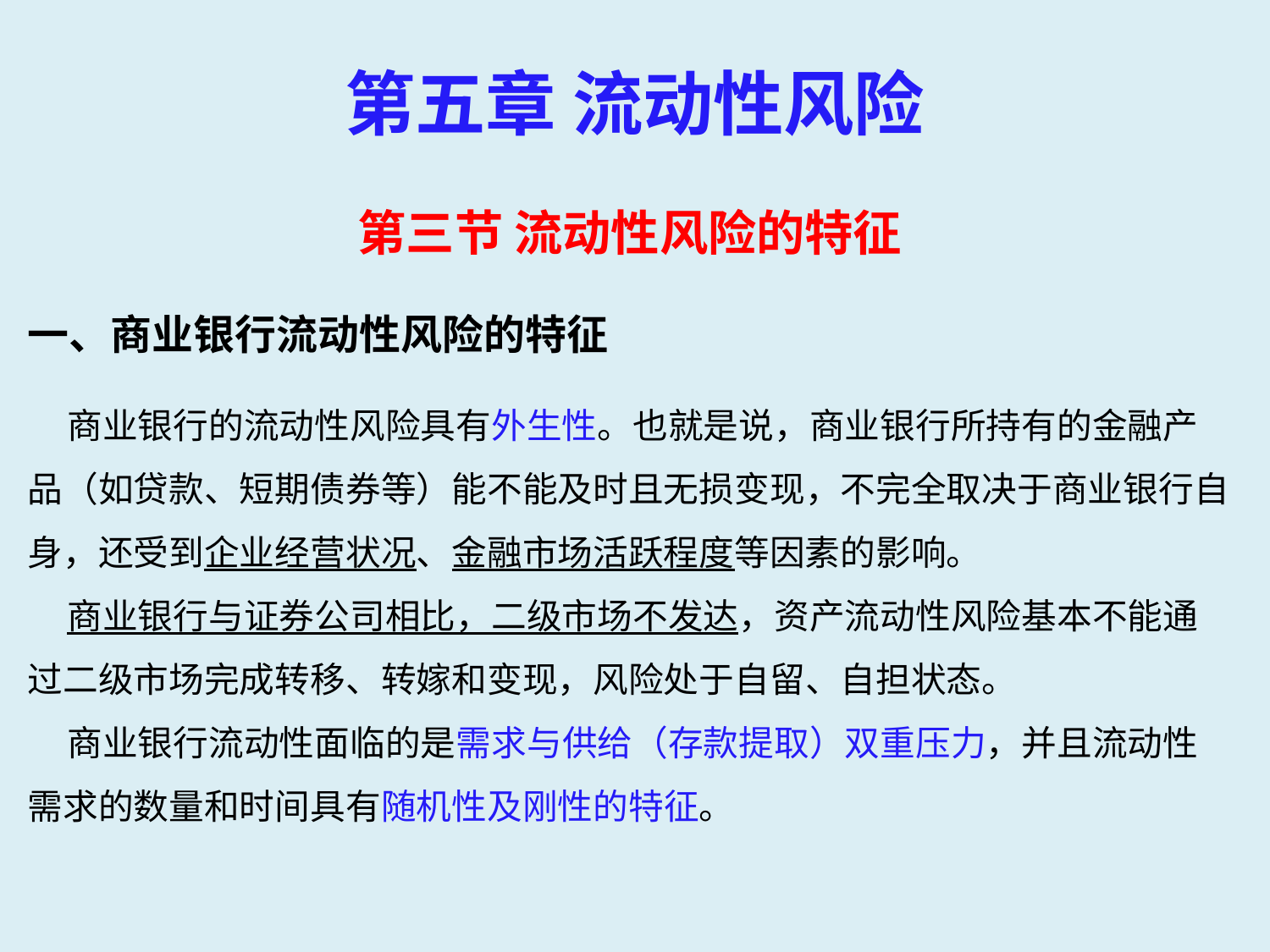

# 第五章 流动性风险
第三节 流动性风险的特征

一、商业银行流动性风险的特征
    商业银行的流动性风险具有外生性。也就是说，商业银行所持有的金融产品（如贷款、短期债券等）能不能及时且无损变现，不完全取决于商业银行自身，还受到企业经营状况、金融市场活跃程度等因素的影响。
    商业银行与证券公司相比，二级市场不发达，资产流动性风险基本不能通过二级市场完成转移、转嫁和变现，风险处于自留、自担状态。
    商业银行流动性面临的是需求与供给（存款提取）双重压力，并且流动性需求的数量和时间具有随机性及刚性的特征。